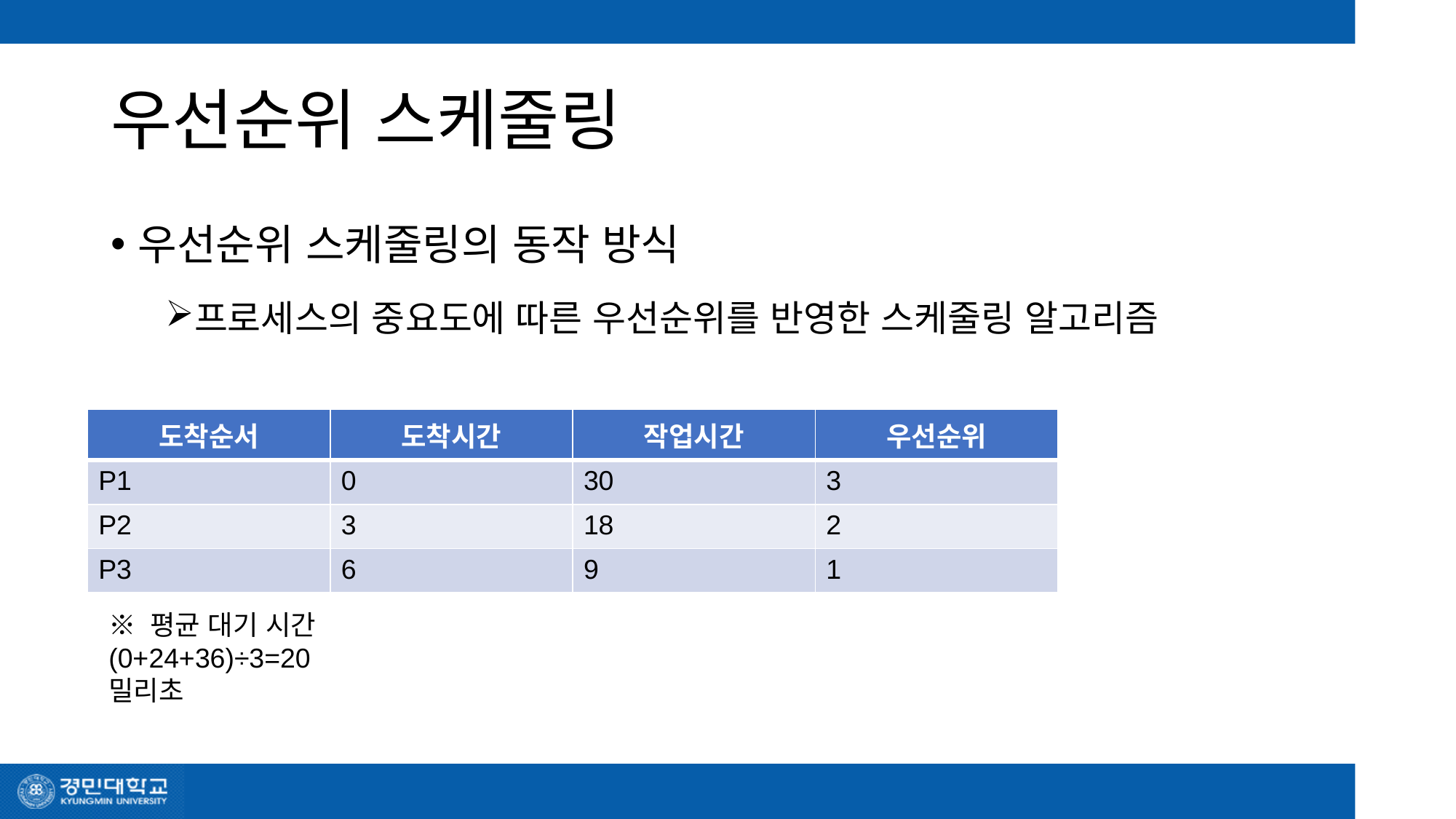

# 우선순위 스케줄링
우선순위 스케줄링의 동작 방식

프로세스의 중요도에 따른 우선순위를 반영한 스케줄링 알고리즘

| 도착순서 | 도착시간 | 작업시간 | 우선순위 |
| --- | --- | --- | --- |
| P1 | 0 | 30 | 3 |
| P2 | 3 | 18 | 2 |
| P3 | 6 | 9 | 1 |
※ 평균 대기 시간
(0+24+36)÷3=20밀리초